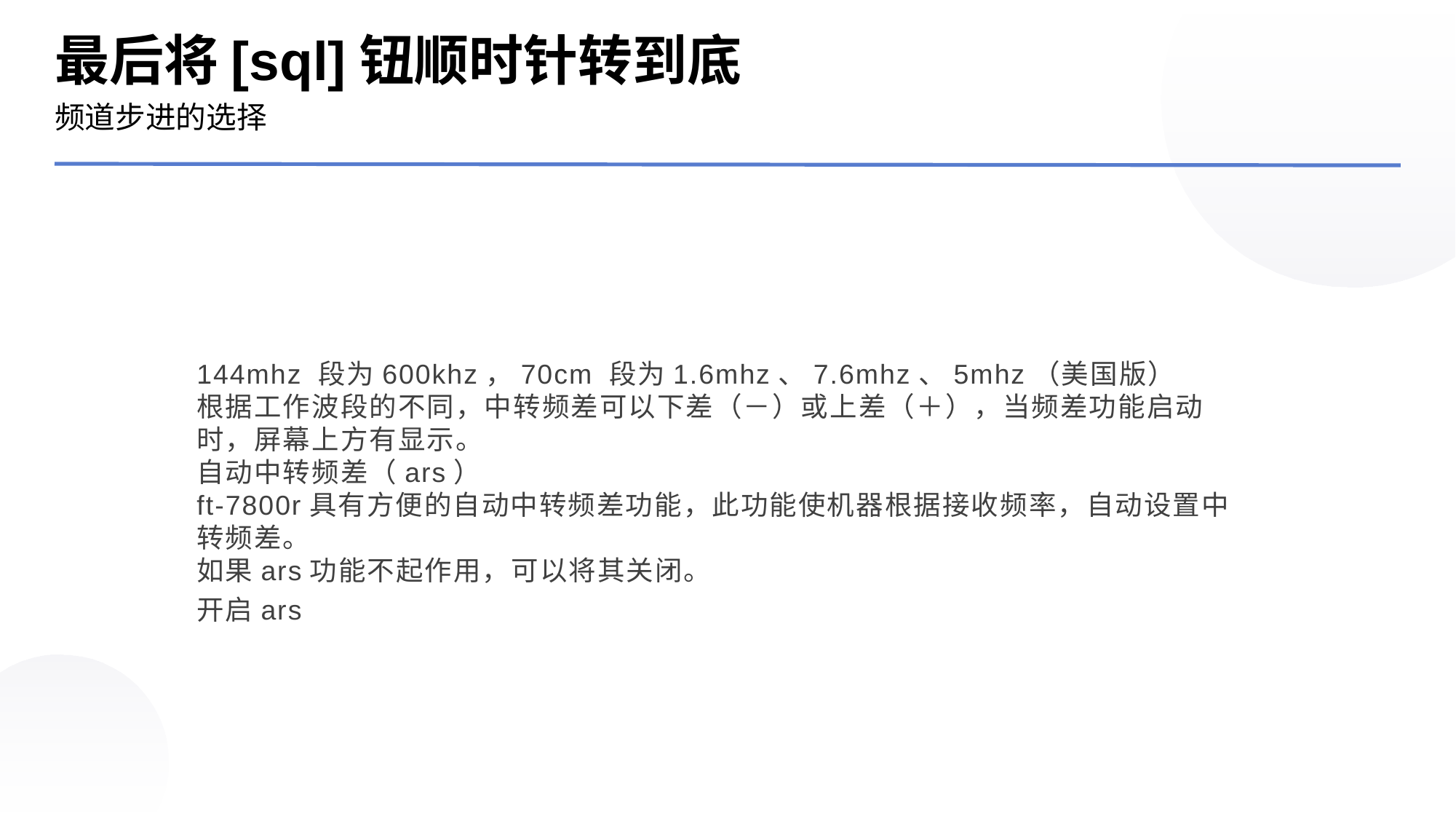

最后将[sql]钮顺时针转到底
频道步进的选择
144mhz 段为600khz，70cm 段为1.6mhz、7.6mhz、5mhz（美国版）
根据工作波段的不同，中转频差可以下差（－）或上差（＋），当频差功能启动时，屏幕上方有显示。
自动中转频差（ars）
ft-7800r具有方便的自动中转频差功能，此功能使机器根据接收频率，自动设置中转频差。
如果ars功能不起作用，可以将其关闭。
开启ars